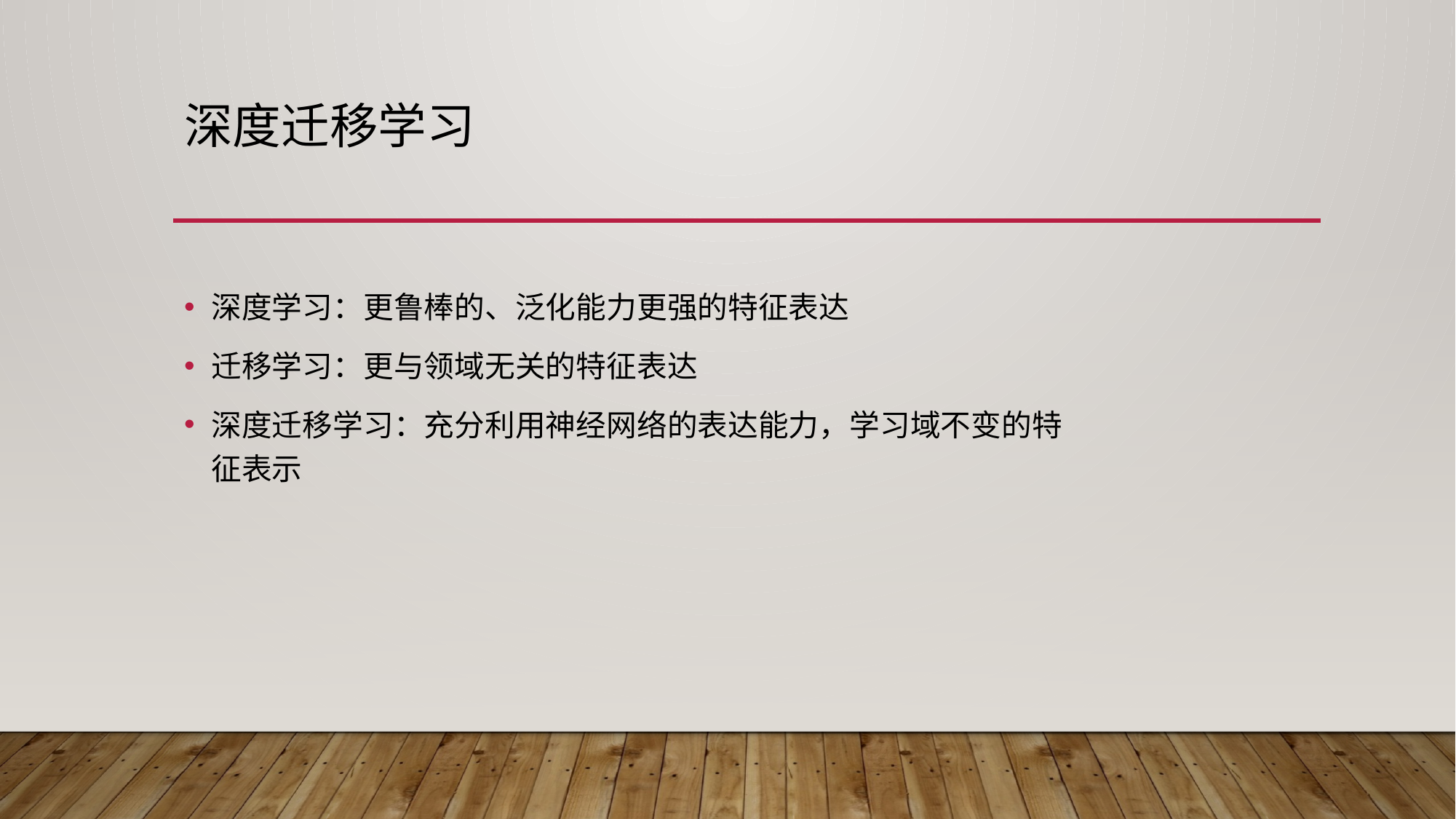

# 深度迁移学习
深度学习：更鲁棒的、泛化能力更强的特征表达
迁移学习：更与领域无关的特征表达
深度迁移学习：充分利用神经网络的表达能力，学习域不变的特
征表示